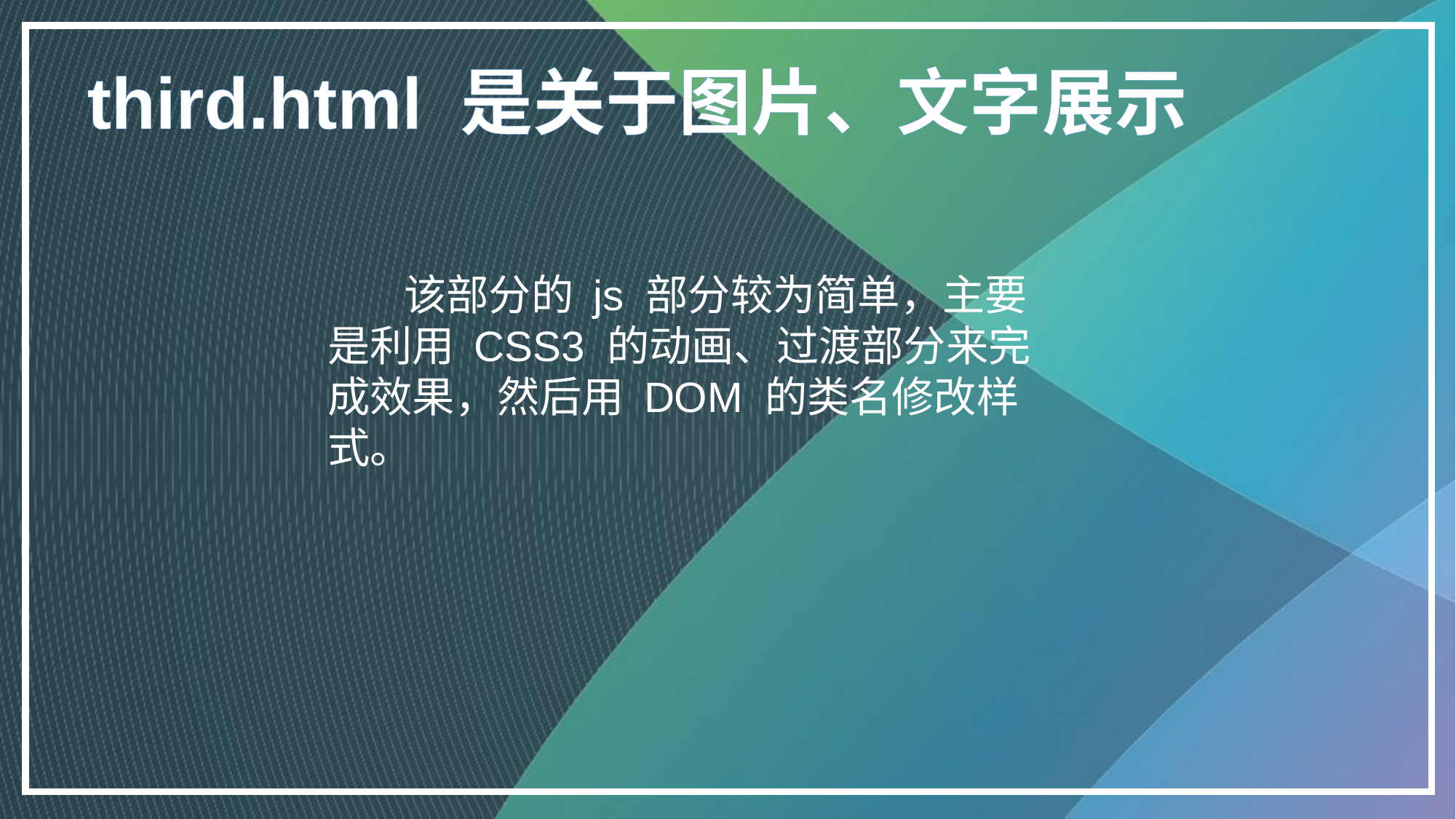

third.html 是关于图片、文字展示
       该部分的 js 部分较为简单，主要是利用 CSS3 的动画、过渡部分来完成效果，然后用 DOM 的类名修改样式。